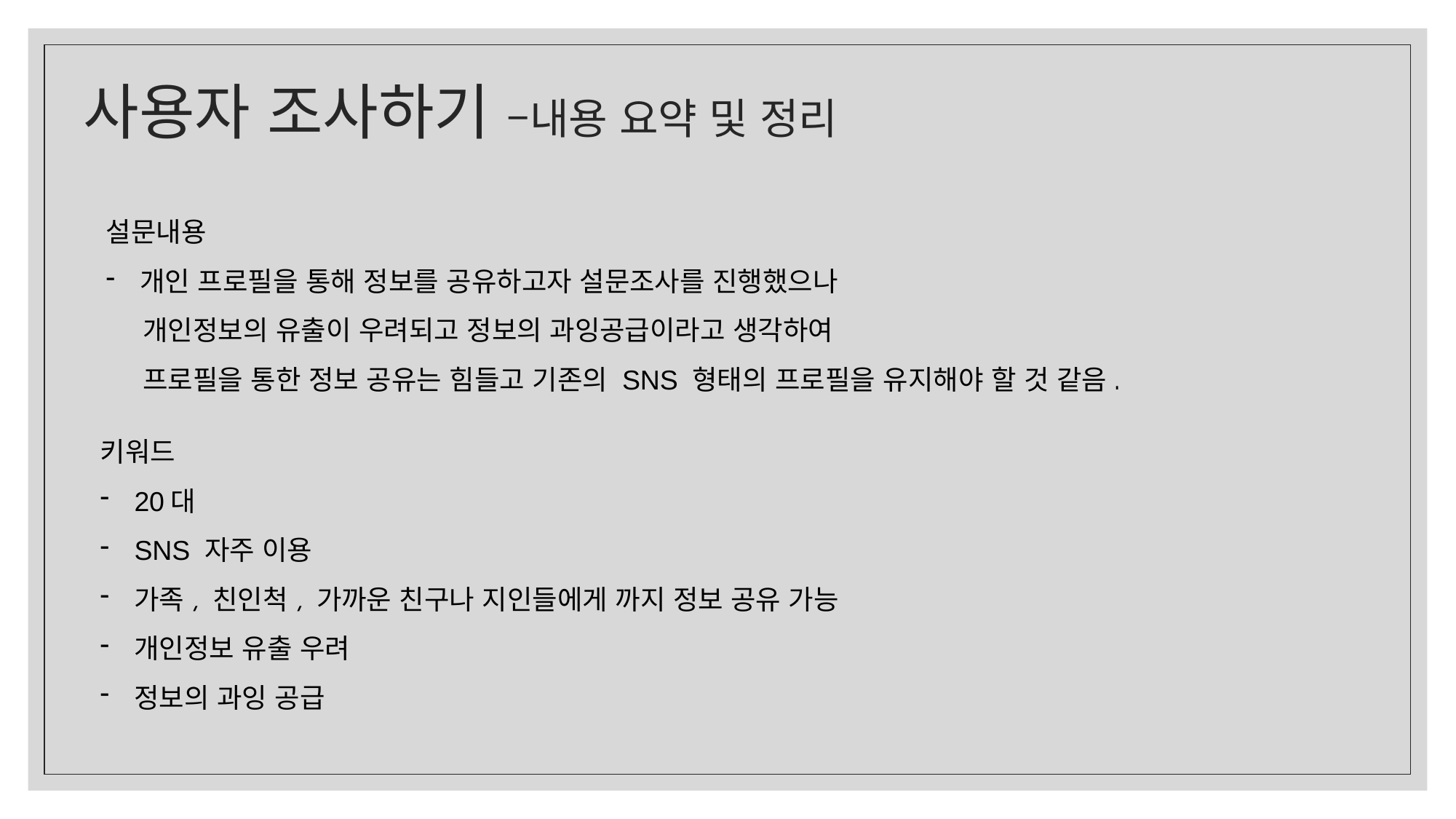

# 사용자 조사하기 –내용 요약 및 정리
설문내용
개인 프로필을 통해 정보를 공유하고자 설문조사를 진행했으나
    개인정보의 유출이 우려되고 정보의 과잉공급이라고 생각하여
    프로필을 통한 정보 공유는 힘들고 기존의 SNS 형태의 프로필을 유지해야 할 것 같음.
키워드
20대
SNS 자주 이용
가족, 친인척, 가까운 친구나 지인들에게 까지 정보 공유 가능
개인정보 유출 우려
정보의 과잉 공급